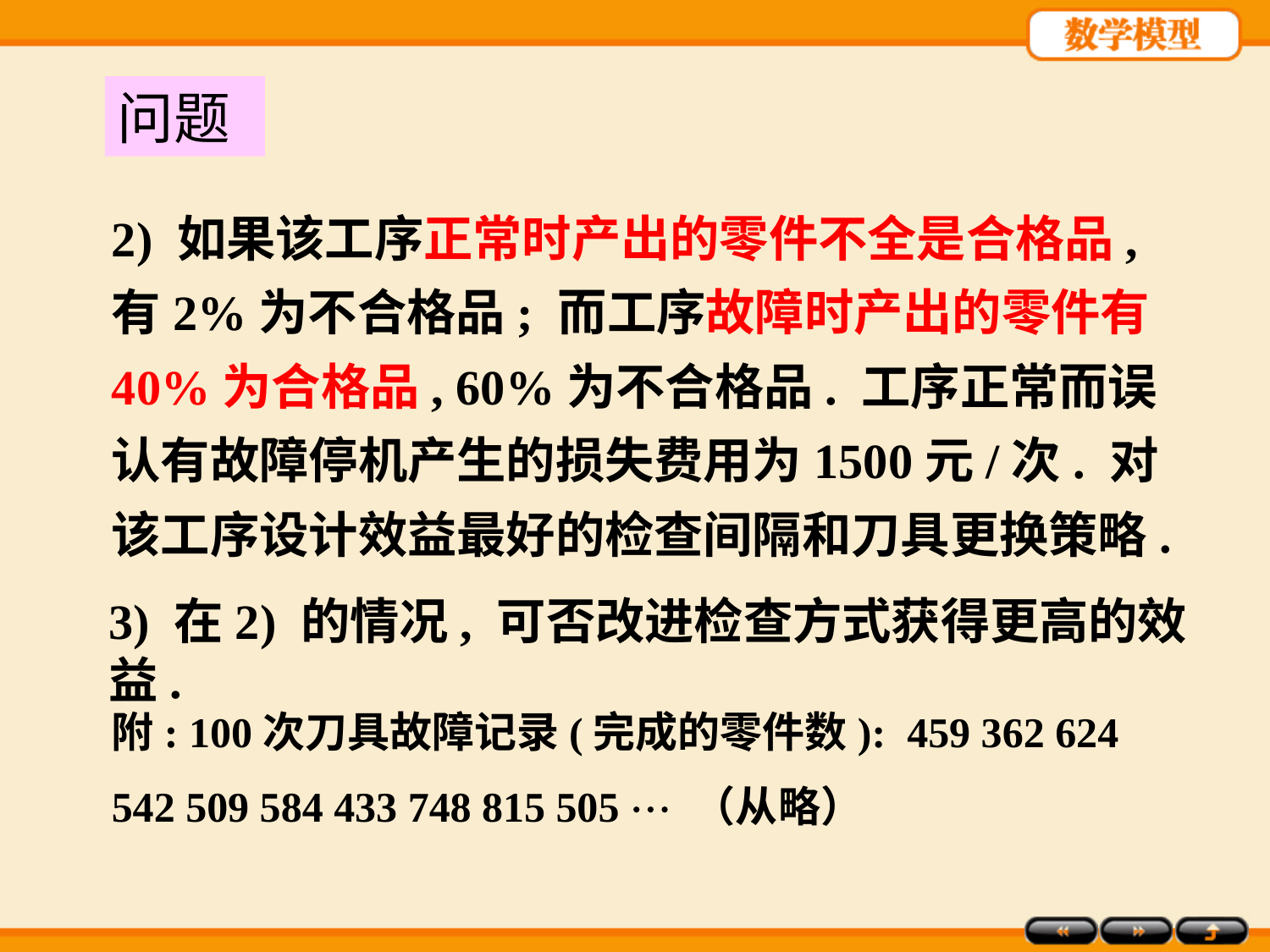

问题
2) 如果该工序正常时产出的零件不全是合格品, 有2%为不合格品; 而工序故障时产出的零件有40%为合格品, 60%为不合格品. 工序正常而误认有故障停机产生的损失费用为1500元/次. 对该工序设计效益最好的检查间隔和刀具更换策略.
3) 在2) 的情况, 可否改进检查方式获得更高的效益.
附: 100次刀具故障记录(完成的零件数):  459 362 624 542 509 584 433 748 815 505 … （从略）